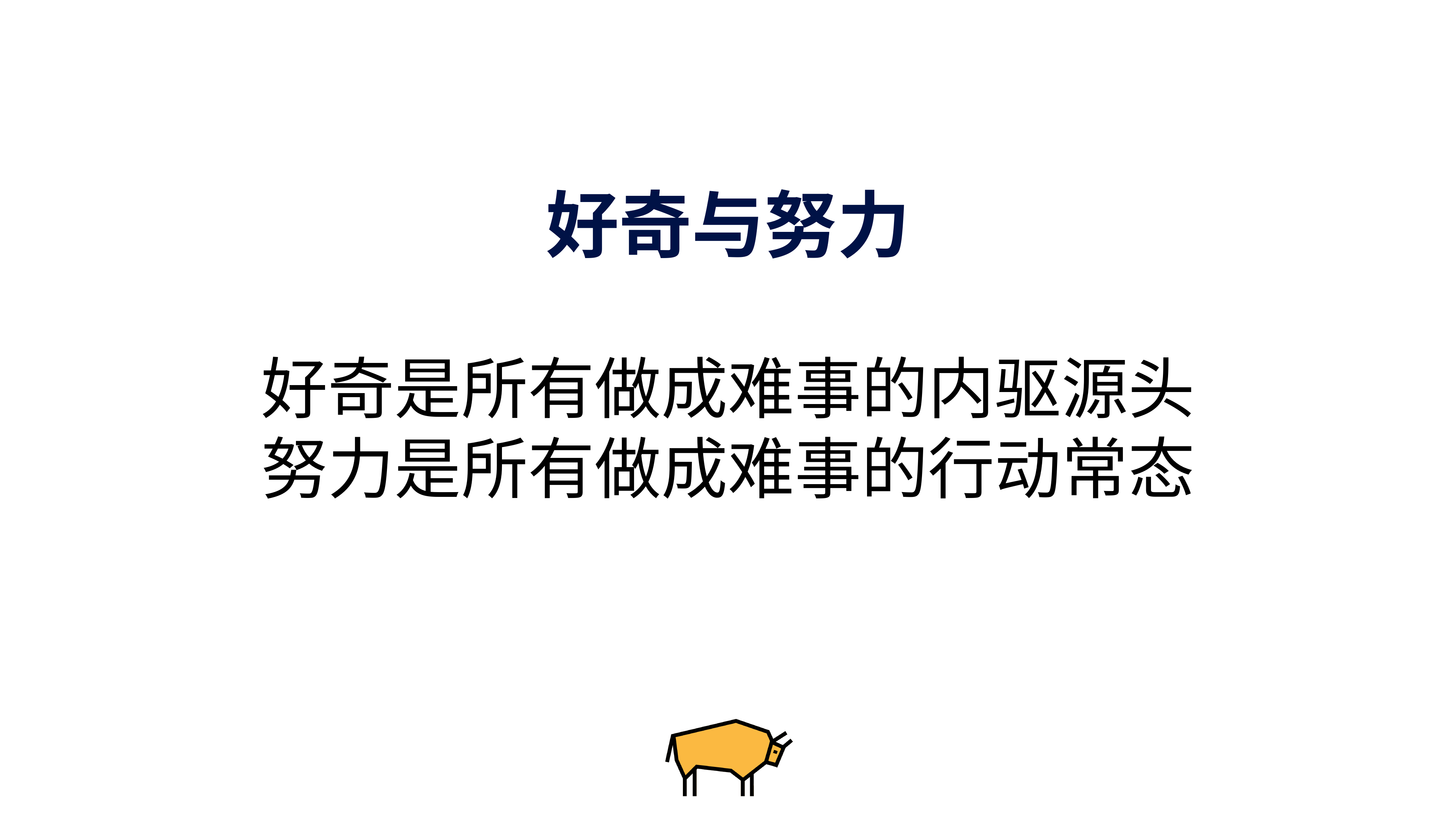

# 好奇与努力 好奇是所有做成难事的内驱源头 努力是所有做成难事的行动常态